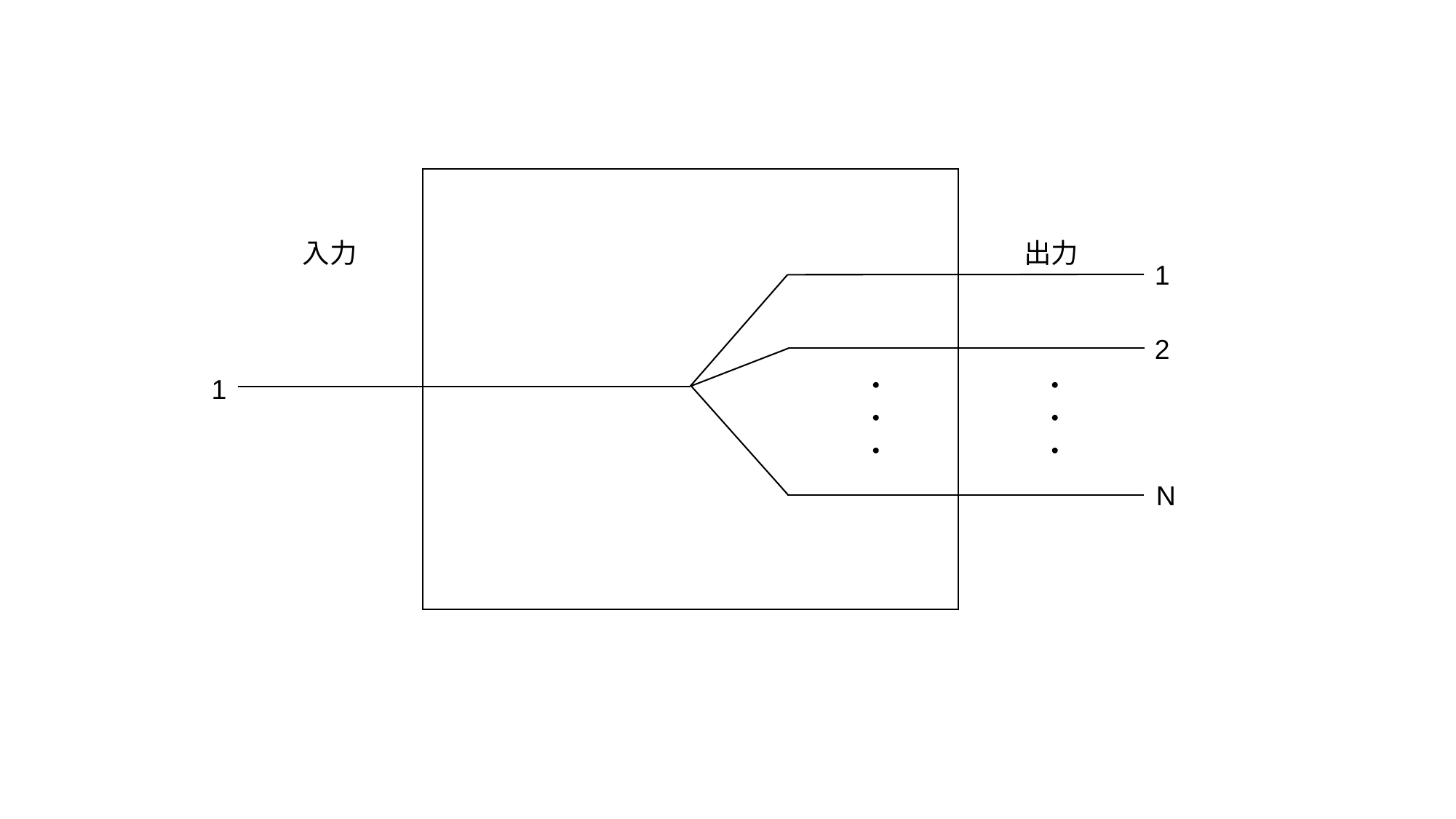

入力
出力
1
2
・
・
・
・
・
・
1
N